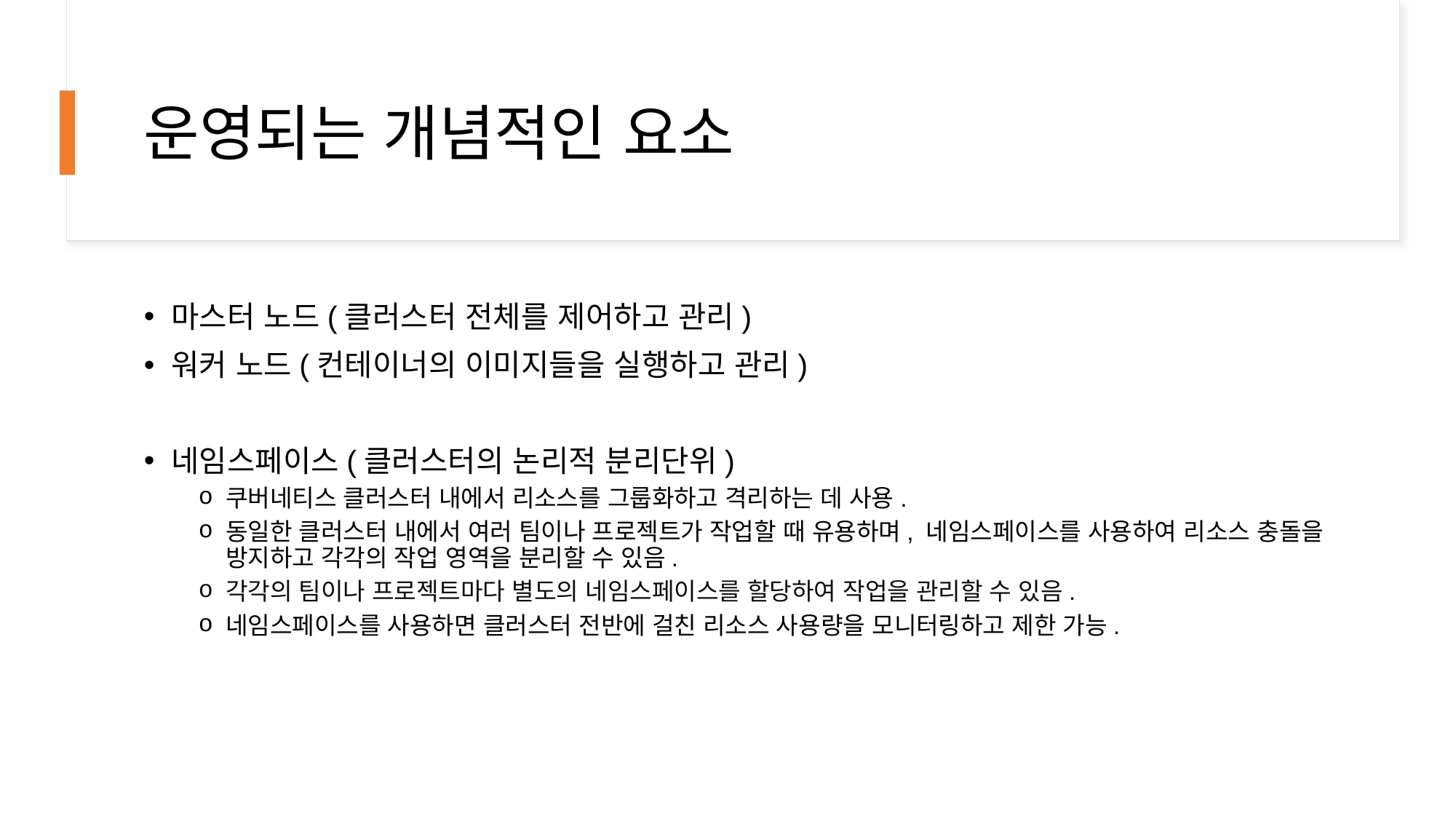

# 운영되는 개념적인 요소

마스터 노드(클러스터 전체를 제어하고 관리)
워커 노드(컨테이너의 이미지들을 실행하고 관리)

네임스페이스(클러스터의 논리적 분리단위)
쿠버네티스 클러스터 내에서 리소스를 그룹화하고 격리하는 데 사용.
동일한 클러스터 내에서 여러 팀이나 프로젝트가 작업할 때 유용하며, 네임스페이스를 사용하여 리소스 충돌을 방지하고 각각의 작업 영역을 분리할 수 있음.
각각의 팀이나 프로젝트마다 별도의 네임스페이스를 할당하여 작업을 관리할 수 있음.
네임스페이스를 사용하면 클러스터 전반에 걸친 리소스 사용량을 모니터링하고 제한 가능.